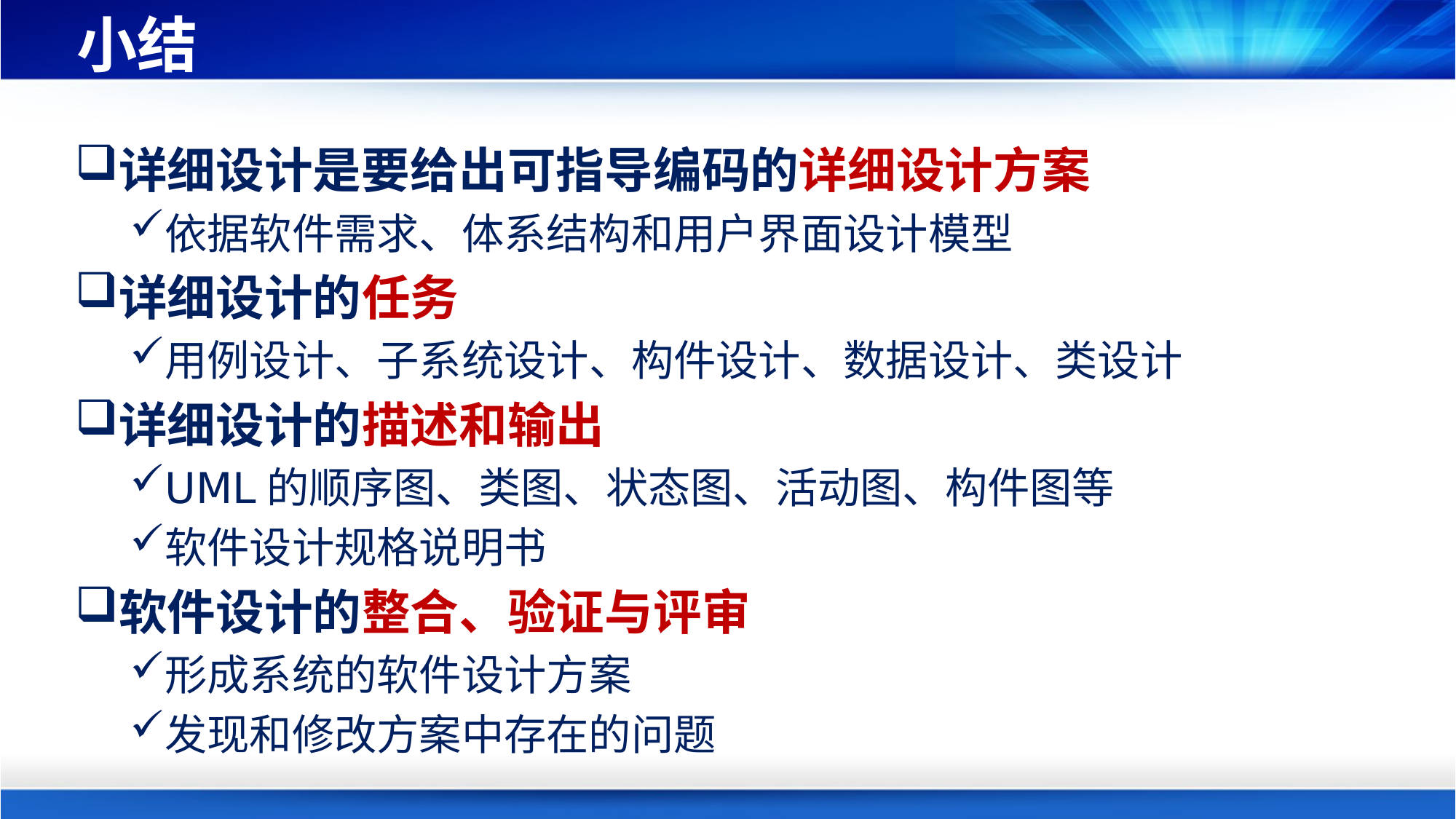

# 小结
详细设计是要给出可指导编码的详细设计方案
依据软件需求、体系结构和用户界面设计模型
详细设计的任务
用例设计、子系统设计、构件设计、数据设计、类设计
详细设计的描述和输出
UML的顺序图、类图、状态图、活动图、构件图等
软件设计规格说明书
软件设计的整合、验证与评审
形成系统的软件设计方案
发现和修改方案中存在的问题